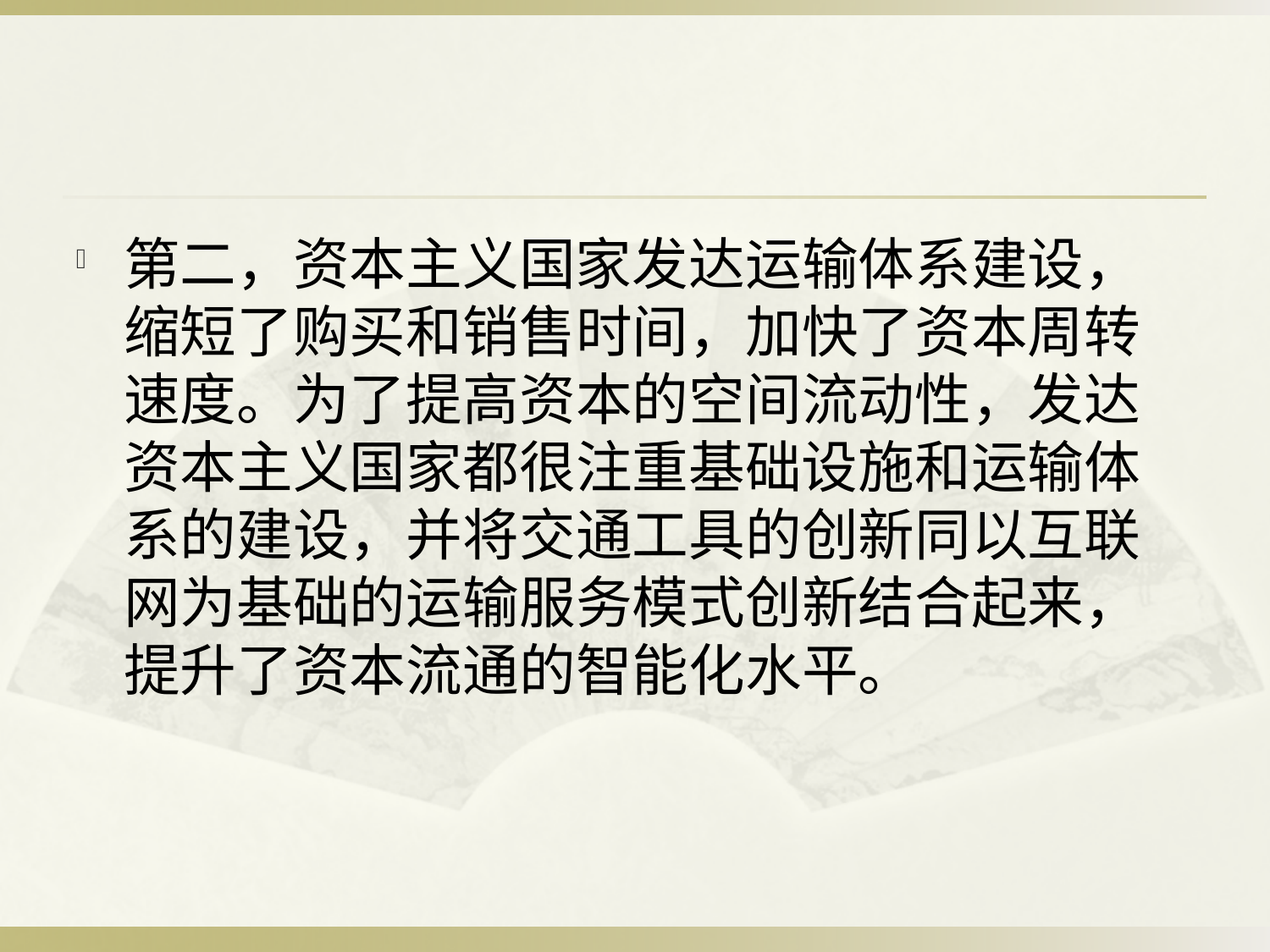

#
第二，资本主义国家发达运输体系建设，缩短了购买和销售时间，加快了资本周转速度。为了提高资本的空间流动性，发达资本主义国家都很注重基础设施和运输体系的建设，并将交通工具的创新同以互联网为基础的运输服务模式创新结合起来，提升了资本流通的智能化水平。